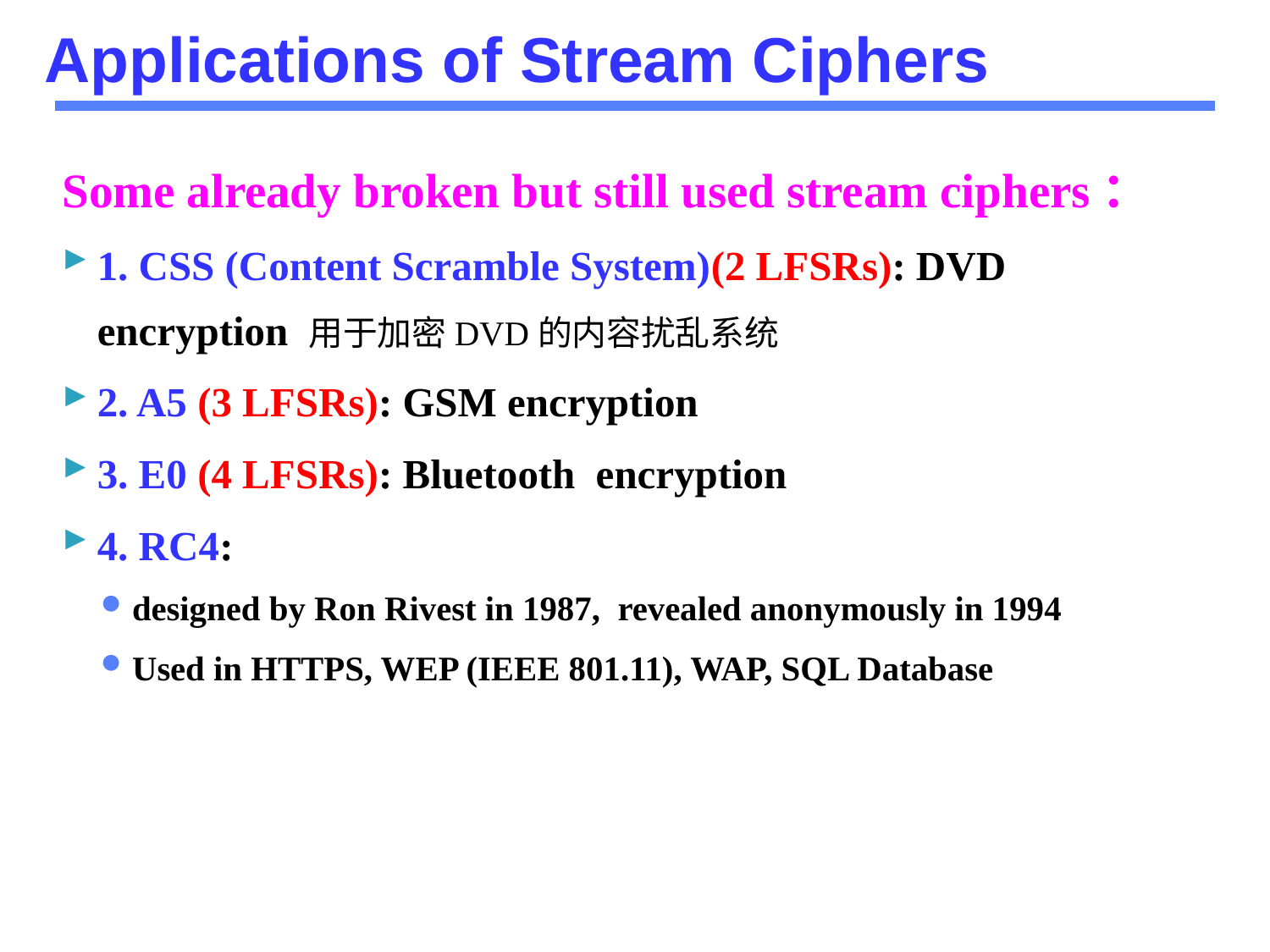

# Applications of Stream Ciphers
Some already broken but still used stream ciphers：
1. CSS (Content Scramble System)(2 LFSRs): DVD encryption 用于加密DVD的内容扰乱系统
2. A5 (3 LFSRs): GSM encryption
3. E0 (4 LFSRs): Bluetooth  encryption
4. RC4:
designed by Ron Rivest in 1987,  revealed anonymously in 1994
Used in HTTPS, WEP (IEEE 801.11), WAP, SQL Database